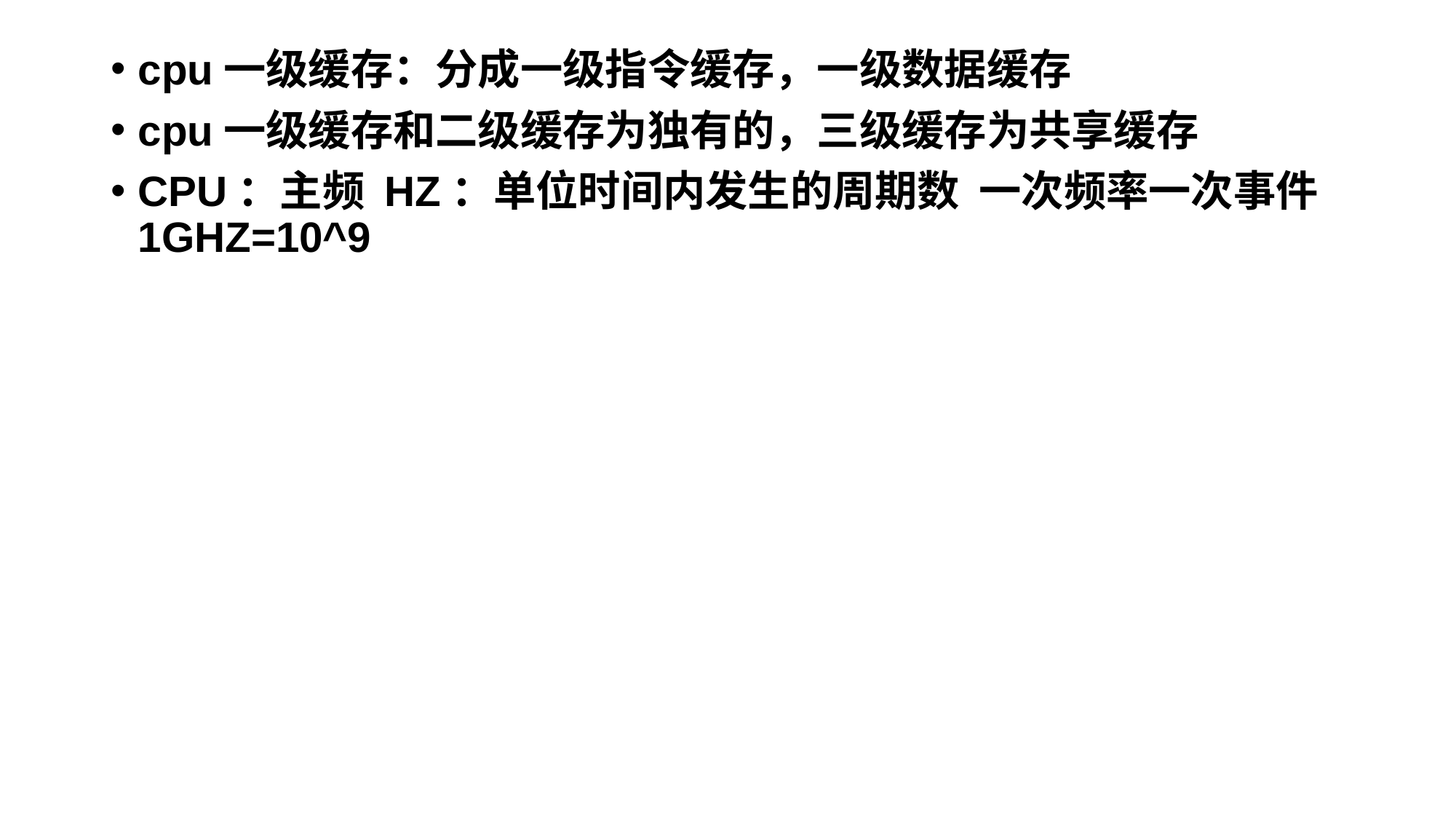

cpu一级缓存：分成一级指令缓存，一级数据缓存
cpu一级缓存和二级缓存为独有的，三级缓存为共享缓存
CPU：主频 HZ：单位时间内发生的周期数  一次频率一次事件  1GHZ=10^9